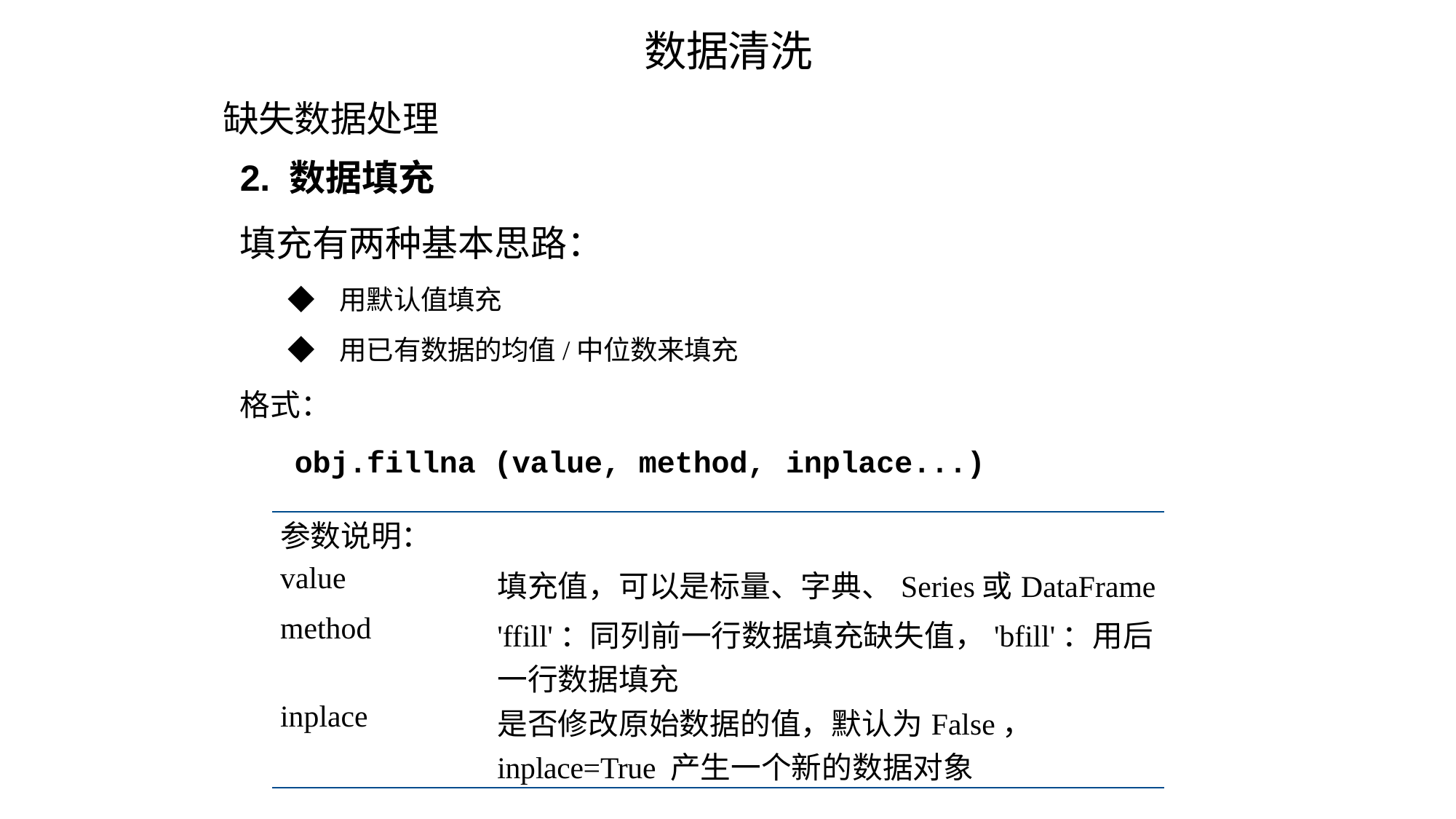

数据清洗
# 缺失数据处理
2. 数据填充

填充有两种基本思路：

◆  用默认值填充

◆  用已有数据的均值/中位数来填充
格式：

obj.fillna (value, method,
inplace...)
| 参数说明： |  |
| --- | --- |
| value | 填充值，可以是标量、字典、Series或DataFrame |
| method | 'ffill'：同列前一行数据填充缺失值，'bfill'：用后一行数据填充 |
| inplace | 是否修改原始数据的值，默认为False， inplace=True 产生一个新的数据对象 |